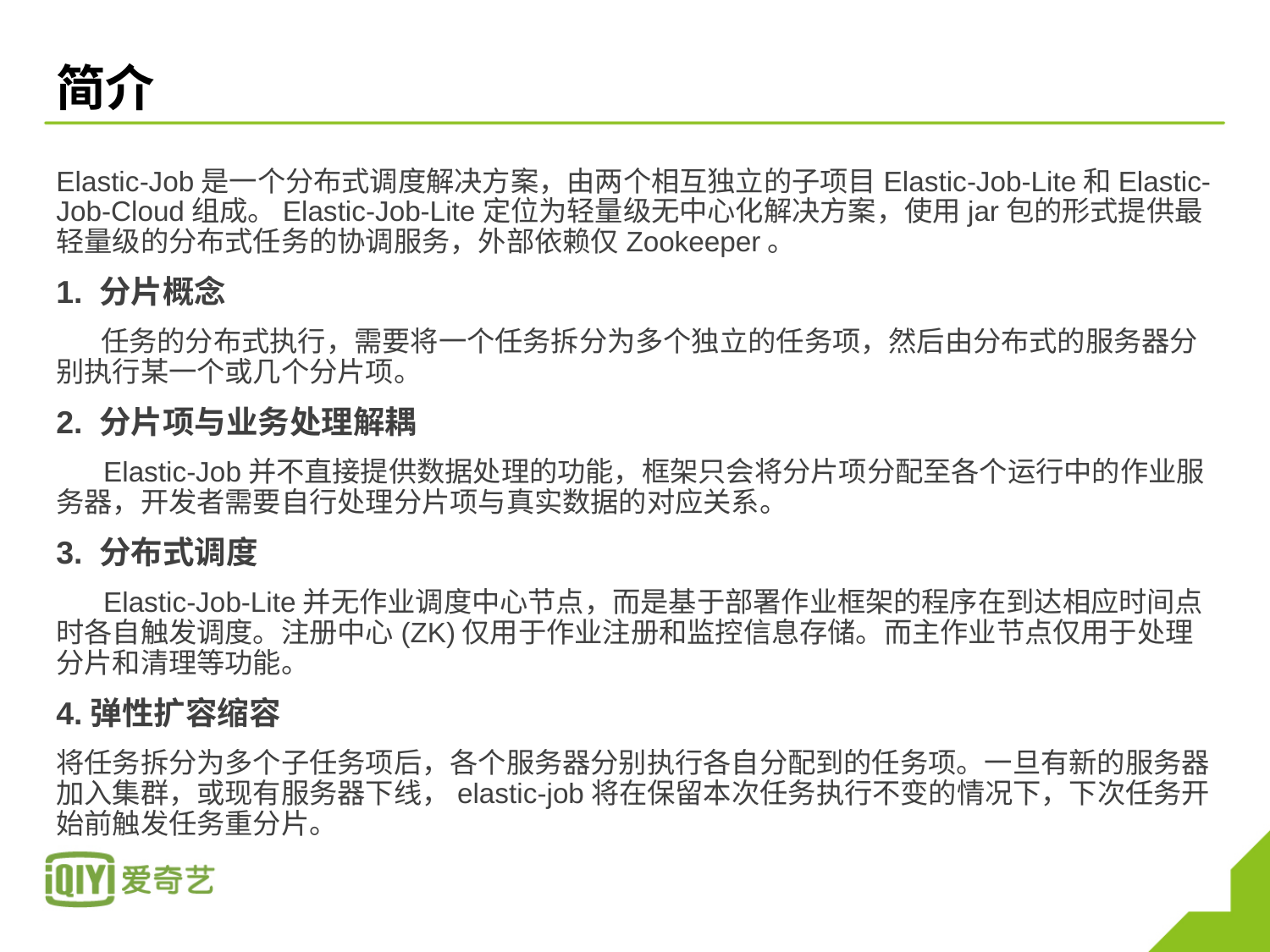

# 简介
Elastic-Job是一个分布式调度解决方案，由两个相互独立的子项目Elastic-Job-Lite和Elastic-Job-Cloud组成。Elastic-Job-Lite定位为轻量级无中心化解决方案，使用jar包的形式提供最轻量级的分布式任务的协调服务，外部依赖仅Zookeeper。
1. 分片概念
      任务的分布式执行，需要将一个任务拆分为多个独立的任务项，然后由分布式的服务器分别执行某一个或几个分片项。
2. 分片项与业务处理解耦
      Elastic-Job并不直接提供数据处理的功能，框架只会将分片项分配至各个运行中的作业服务器，开发者需要自行处理分片项与真实数据的对应关系。
3. 分布式调度
      Elastic-Job-Lite并无作业调度中心节点，而是基于部署作业框架的程序在到达相应时间点时各自触发调度。注册中心(ZK)仅用于作业注册和监控信息存储。而主作业节点仅用于处理分片和清理等功能。
4.弹性扩容缩容
将任务拆分为多个子任务项后，各个服务器分别执行各自分配到的任务项。一旦有新的服务器加入集群，或现有服务器下线，elastic-job将在保留本次任务执行不变的情况下，下次任务开始前触发任务重分片。